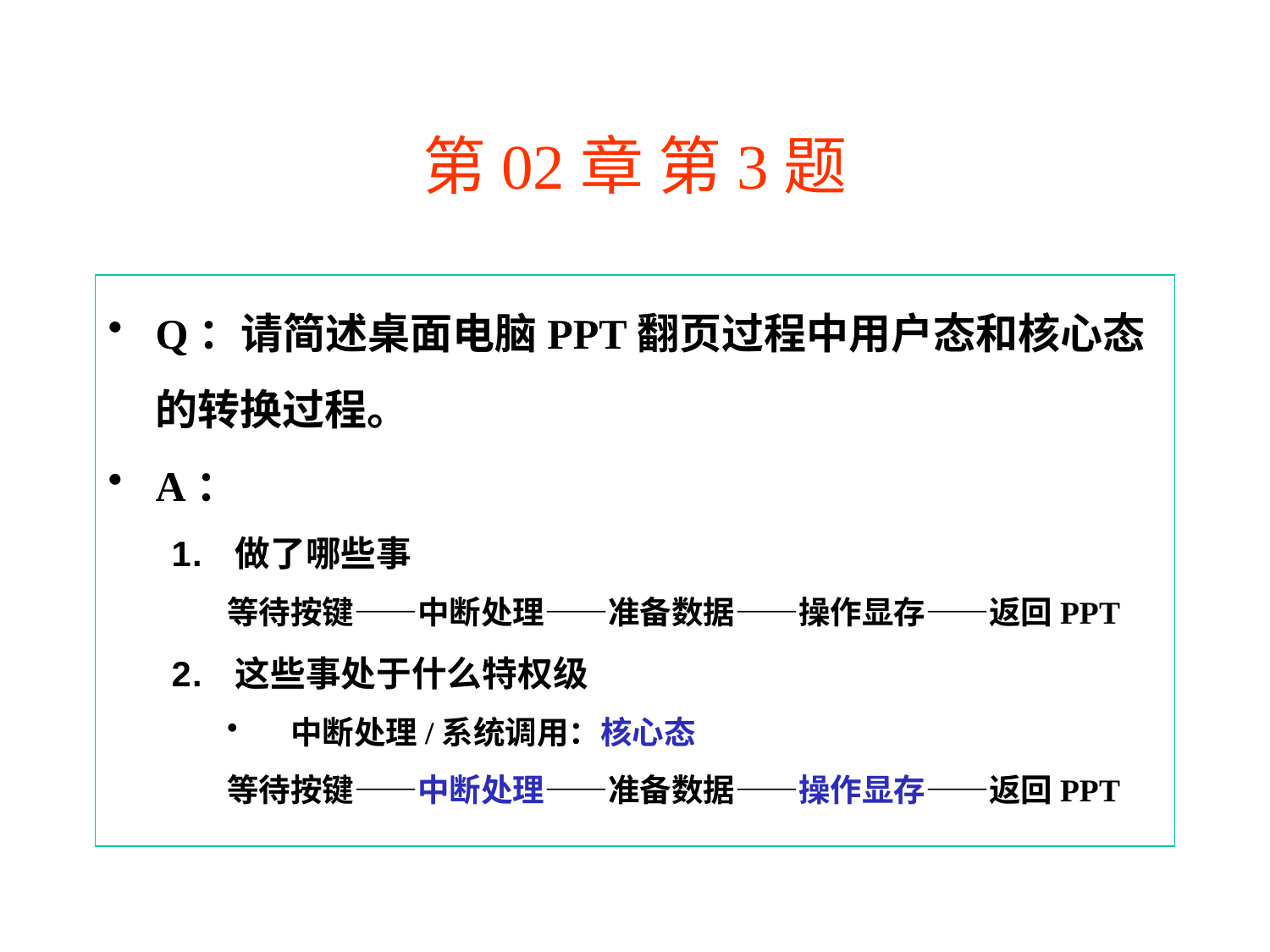

# 第02章 第3题
Q：请简述桌面电脑PPT翻页过程中用户态和核心态的转换过程。
A：
做了哪些事
等待按键——中断处理——准备数据——操作显存——返回PPT
这些事处于什么特权级
中断处理/系统调用：核心态
等待按键——中断处理——准备数据——操作显存——返回PPT